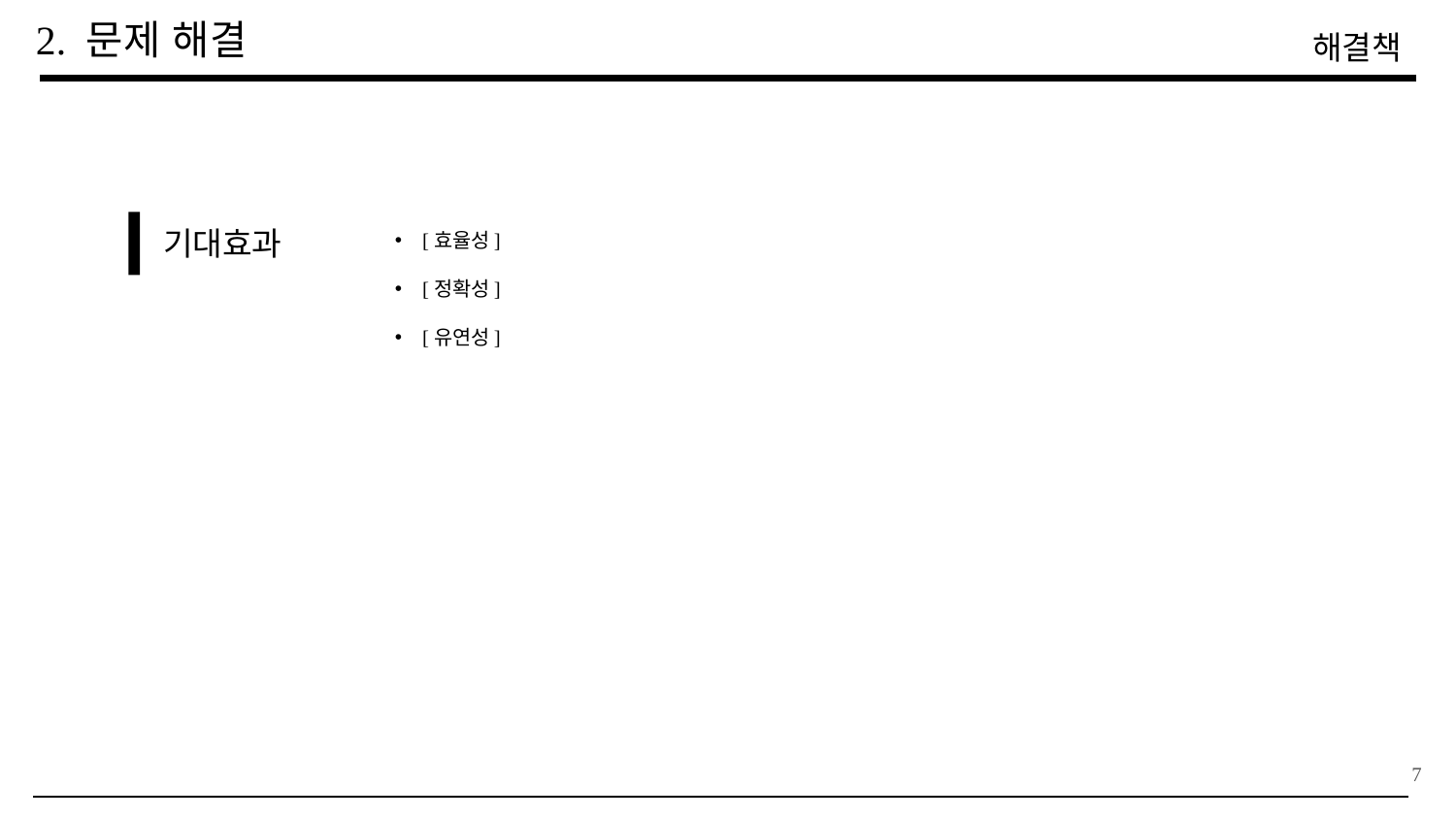

2. 문제 해결
해결책
[효율성]
[정확성]
[유연성]
기대효과

7